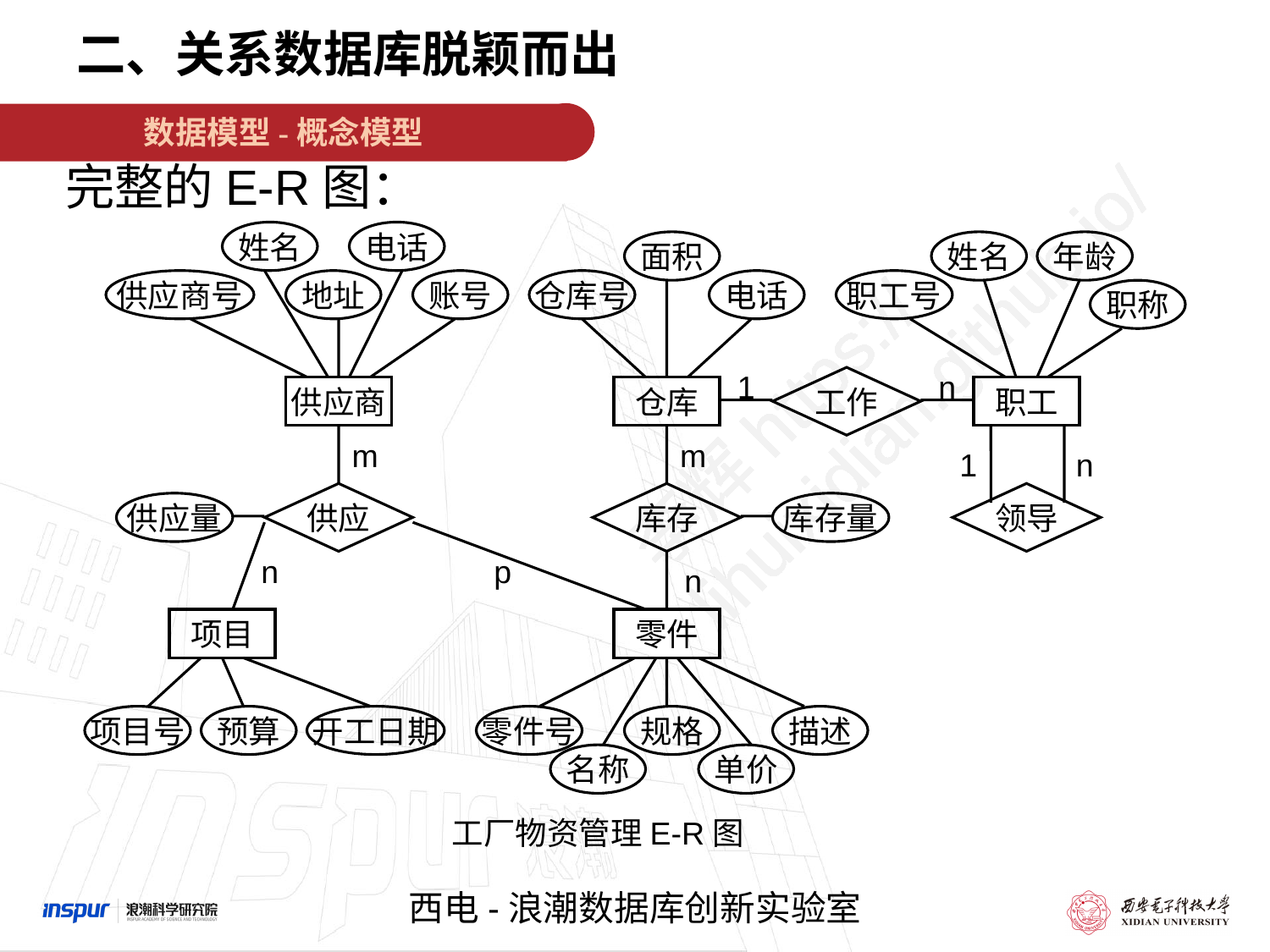

二、关系数据库脱颖而出

数据模型-概念模型
完整的E-R图：
姓名
电话
面积
姓名
年龄
供应商号

地址

账号
仓库号
电话
职工号

职称

1
工作
n
供应商
仓库
职工

m
m
1
n
供应
库存
领导
供应量
库存量

n
p

n
项目
零件

项目号
预算
开工日期
零件号
规格
描述
名称
单价
工厂物资管理E-R图